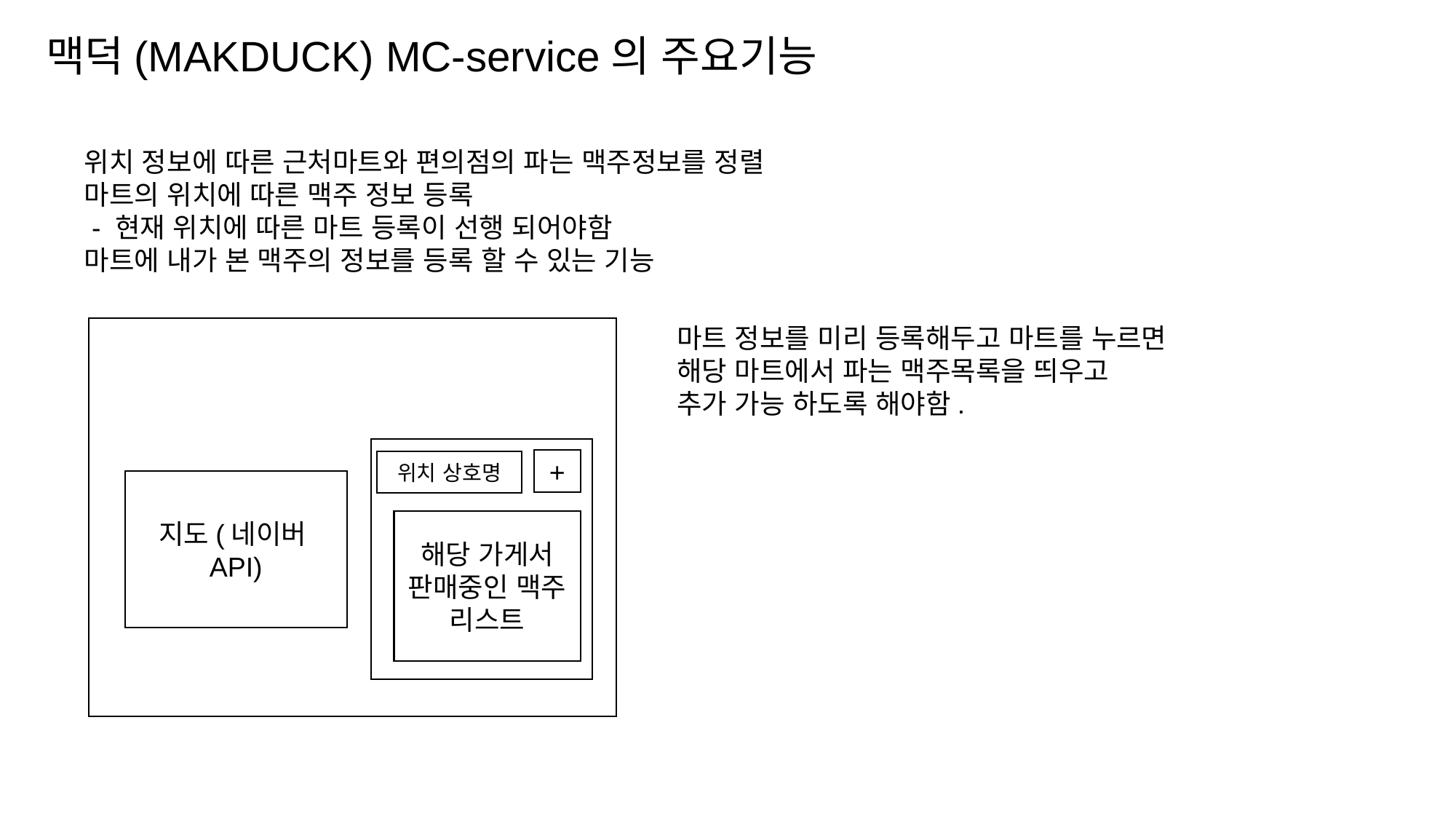

맥덕(MAKDUCK) MC-service의 주요기능
위치 정보에 따른 근처마트와 편의점의 파는 맥주정보를 정렬
마트의 위치에 따른 맥주 정보 등록
 - 현재 위치에 따른 마트 등록이 선행 되어야함
마트에 내가 본 맥주의 정보를 등록 할 수 있는 기능

마트 정보를 미리 등록해두고 마트를 누르면
해당 마트에서 파는 맥주목록을 띄우고
추가 가능 하도록 해야함.

+
위치 상호명
지도(네이버API)
해당 가게서 판매중인 맥주 리스트